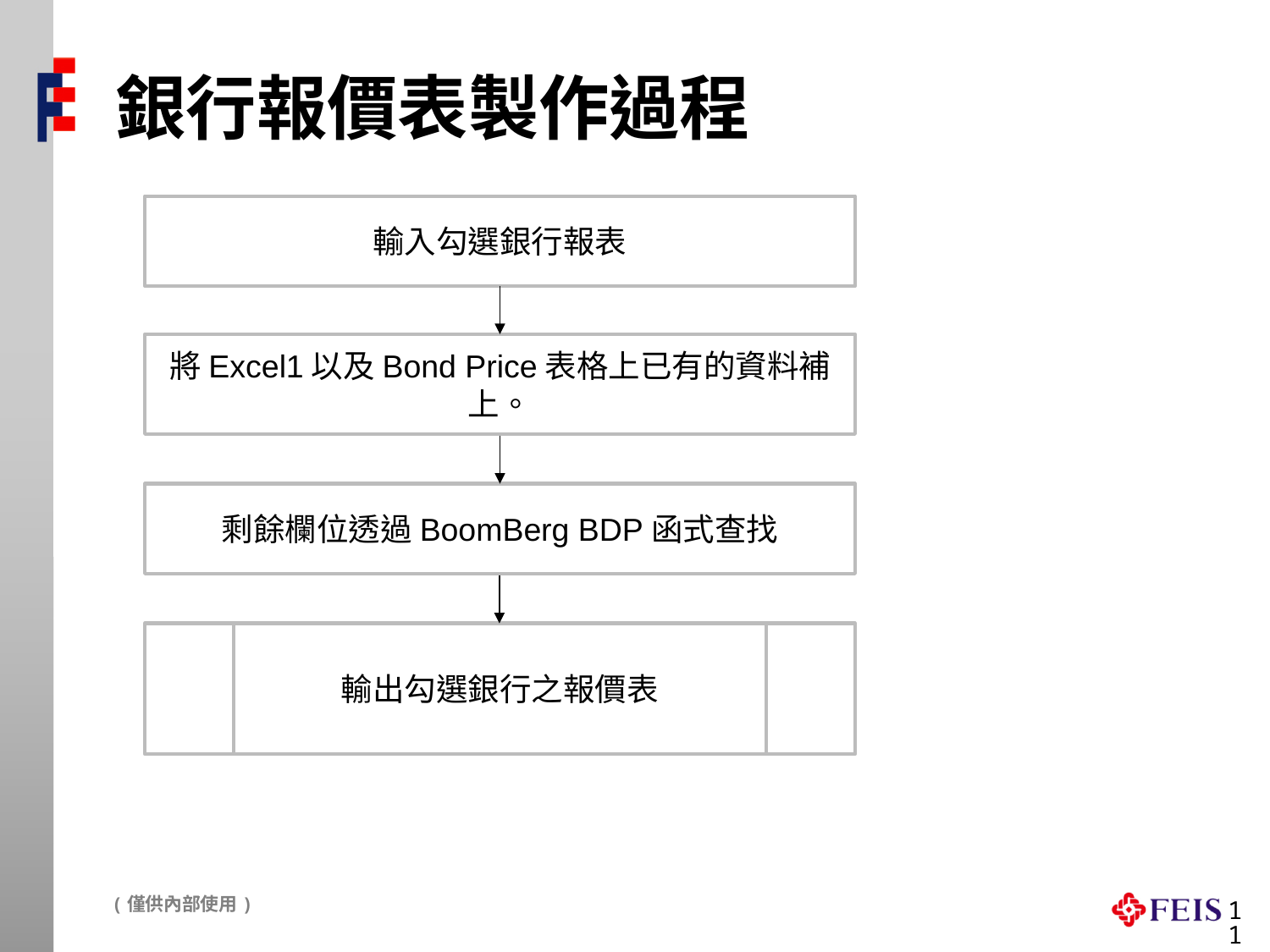

# 銀行報價表製作過程
輸入勾選銀行報表
將Excel1以及Bond Price表格上已有的資料補上。
剩餘欄位透過BoomBerg BDP函式查找
輸出勾選銀行之報價表
11